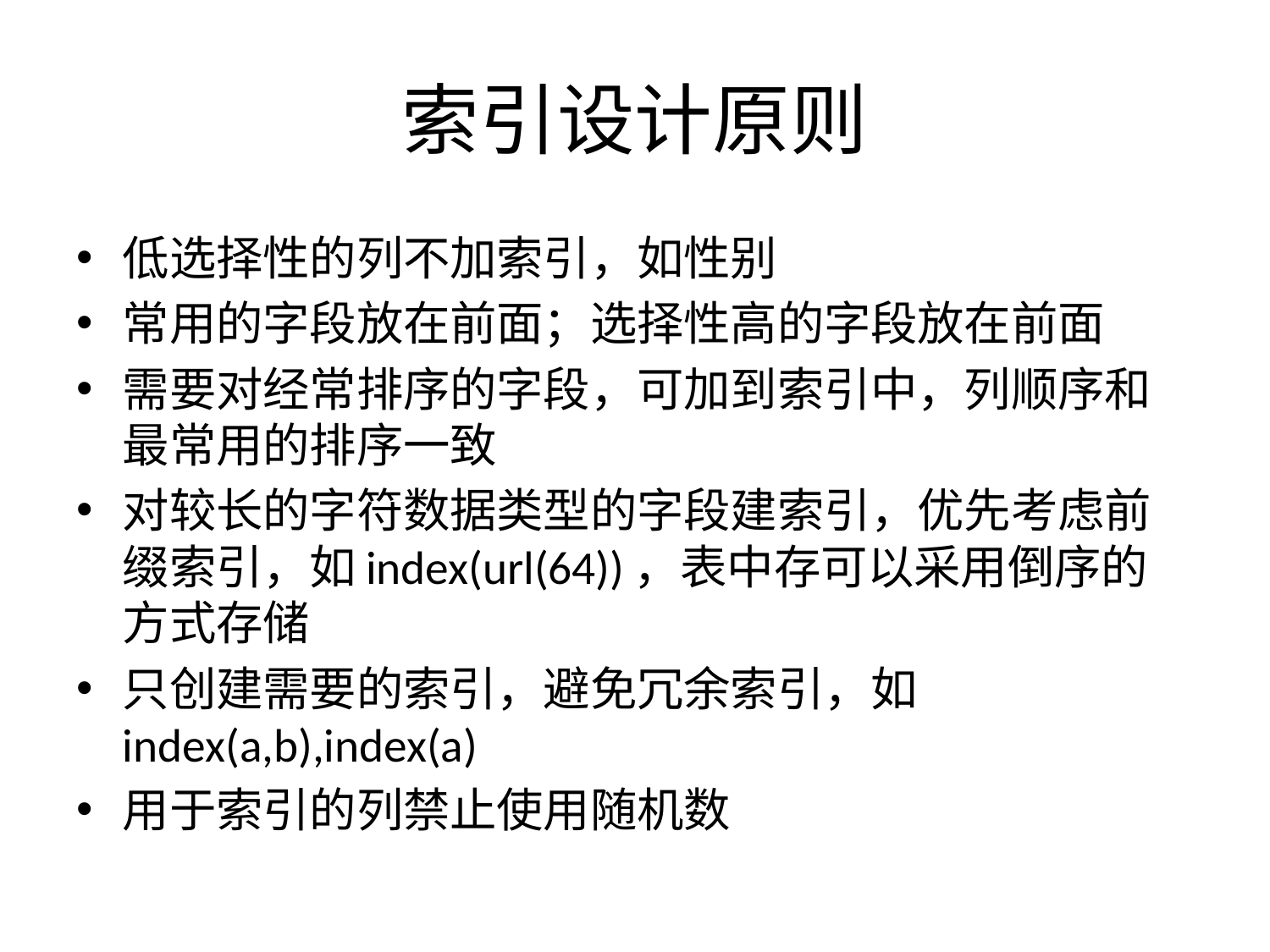

# 索引设计原则
低选择性的列不加索引，如性别
常用的字段放在前面；选择性高的字段放在前面
需要对经常排序的字段，可加到索引中，列顺序和最常用的排序一致
对较长的字符数据类型的字段建索引，优先考虑前缀索引，如index(url(64))，表中存可以采用倒序的方式存储
只创建需要的索引，避免冗余索引，如index(a,b),index(a)
用于索引的列禁止使用随机数